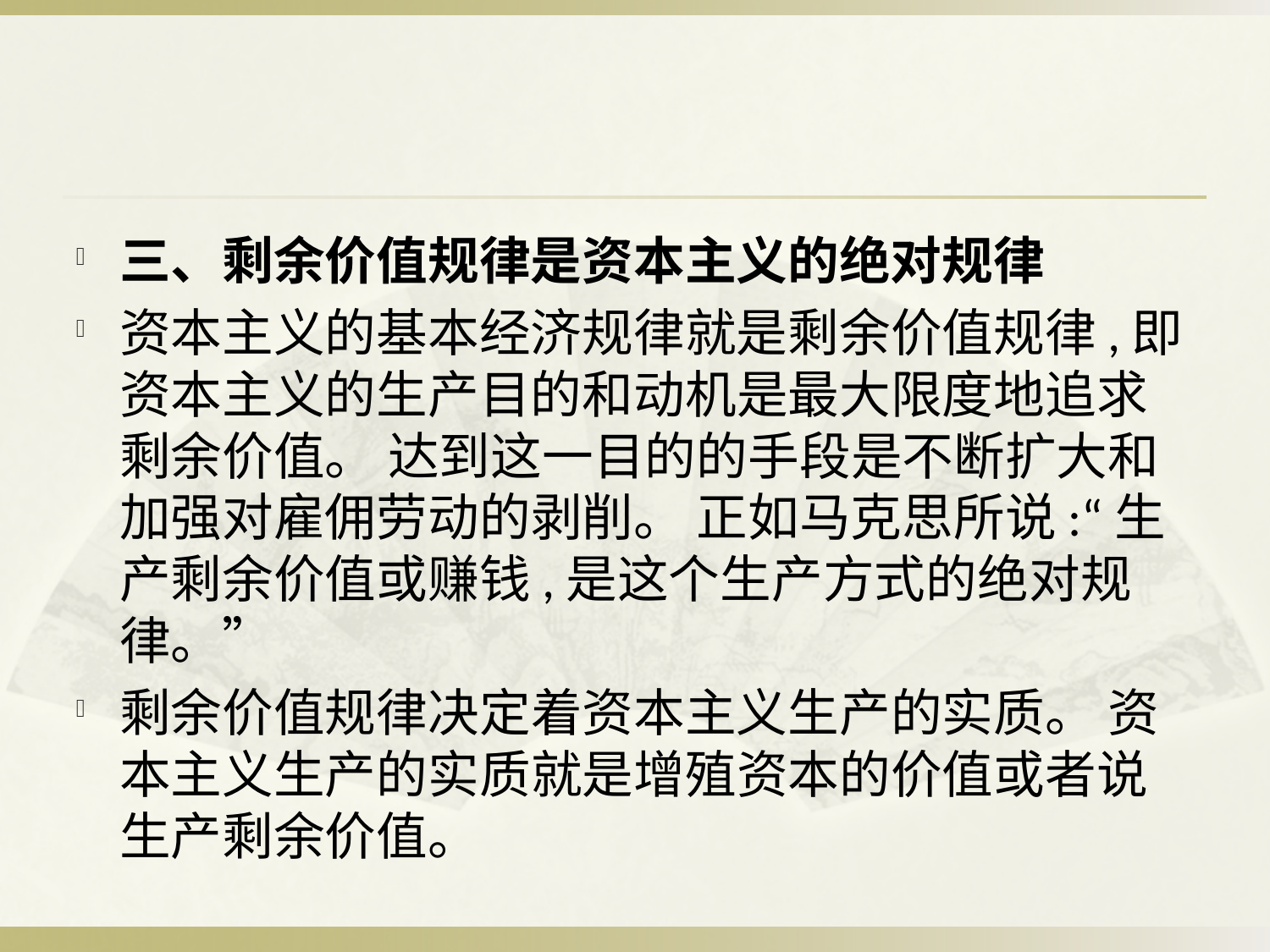

#
三、剩余价值规律是资本主义的绝对规律
资本主义的基本经济规律就是剩余价值规律,即资本主义的生产目的和动机是最大限度地追求剩余价值。 达到这一目的的手段是不断扩大和加强对雇佣劳动的剥削。 正如马克思所说:“生产剩余价值或赚钱,是这个生产方式的绝对规律。”
剩余价值规律决定着资本主义生产的实质。 资本主义生产的实质就是增殖资本的价值或者说生产剩余价值。